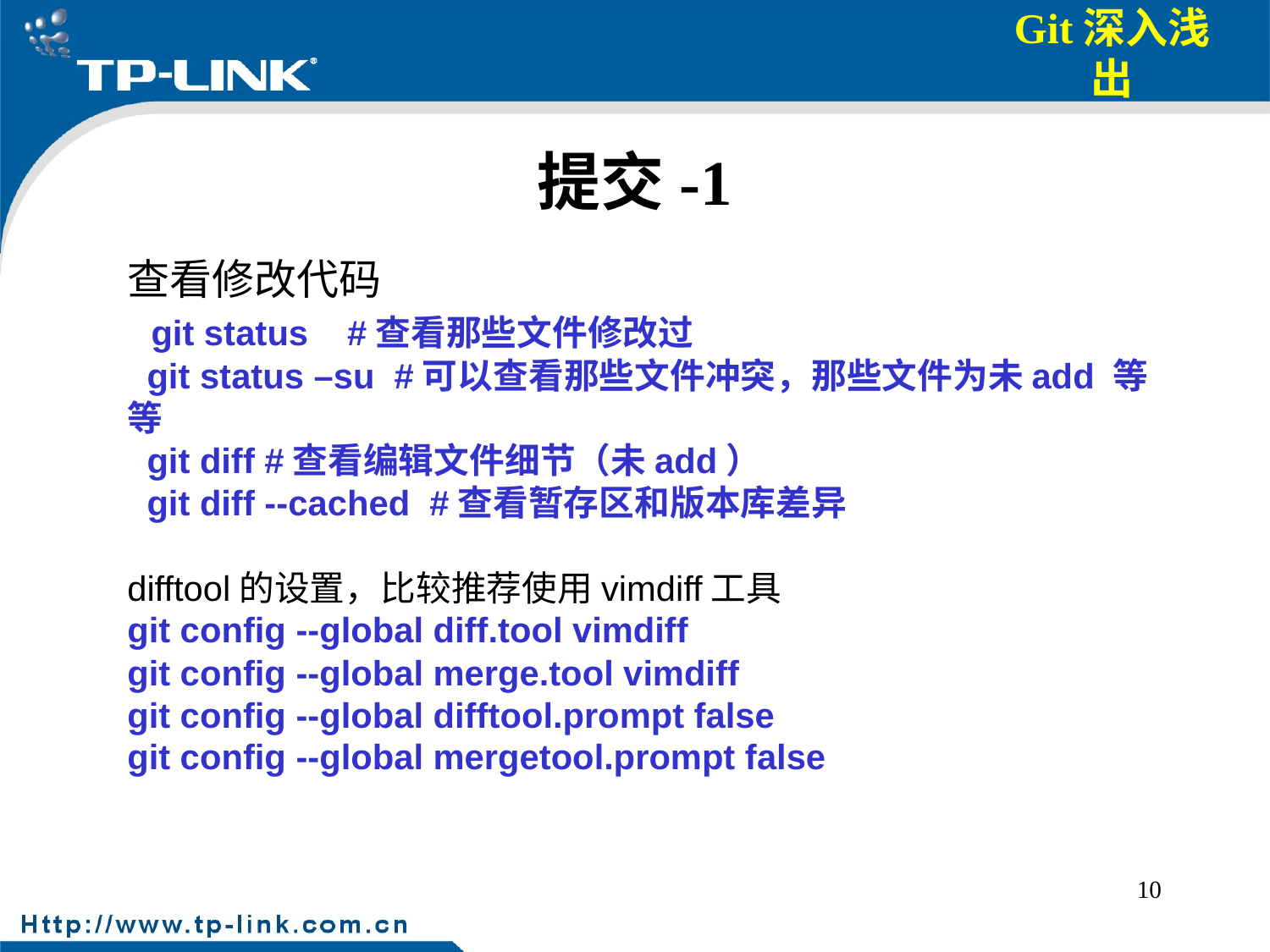

# 提交-1
查看修改代码
  git status    #查看那些文件修改过
  git status –su  #可以查看那些文件冲突，那些文件为未add 等等
  git diff #查看编辑文件细节（未add）
  git diff --cached  #查看暂存区和版本库差异

difftool的设置，比较推荐使用vimdiff工具
git config --global diff.tool vimdiff
git config --global merge.tool vimdiff
git config --global difftool.prompt false
git config --global mergetool.prompt false
10